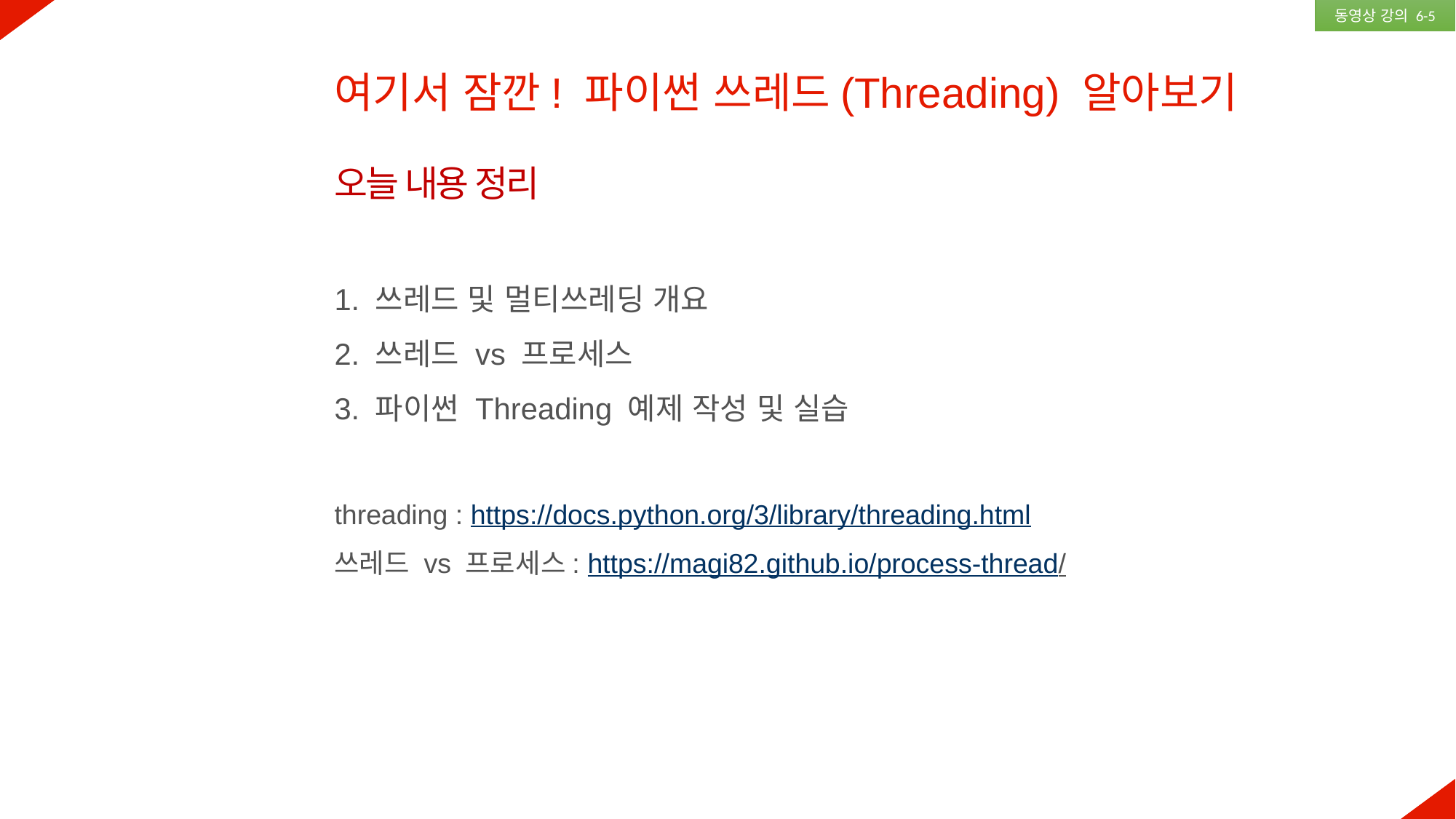

동영상 강의 6-5
여기서 잠깐! 파이썬 쓰레드(Threading) 알아보기
오늘 내용 정리

1. 쓰레드 및 멀티쓰레딩 개요
2. 쓰레드 vs 프로세스
3. 파이썬 Threading 예제 작성 및 실습
threading : https://docs.python.org/3/library/threading.html
쓰레드 vs 프로세스: https://magi82.github.io/process-thread/